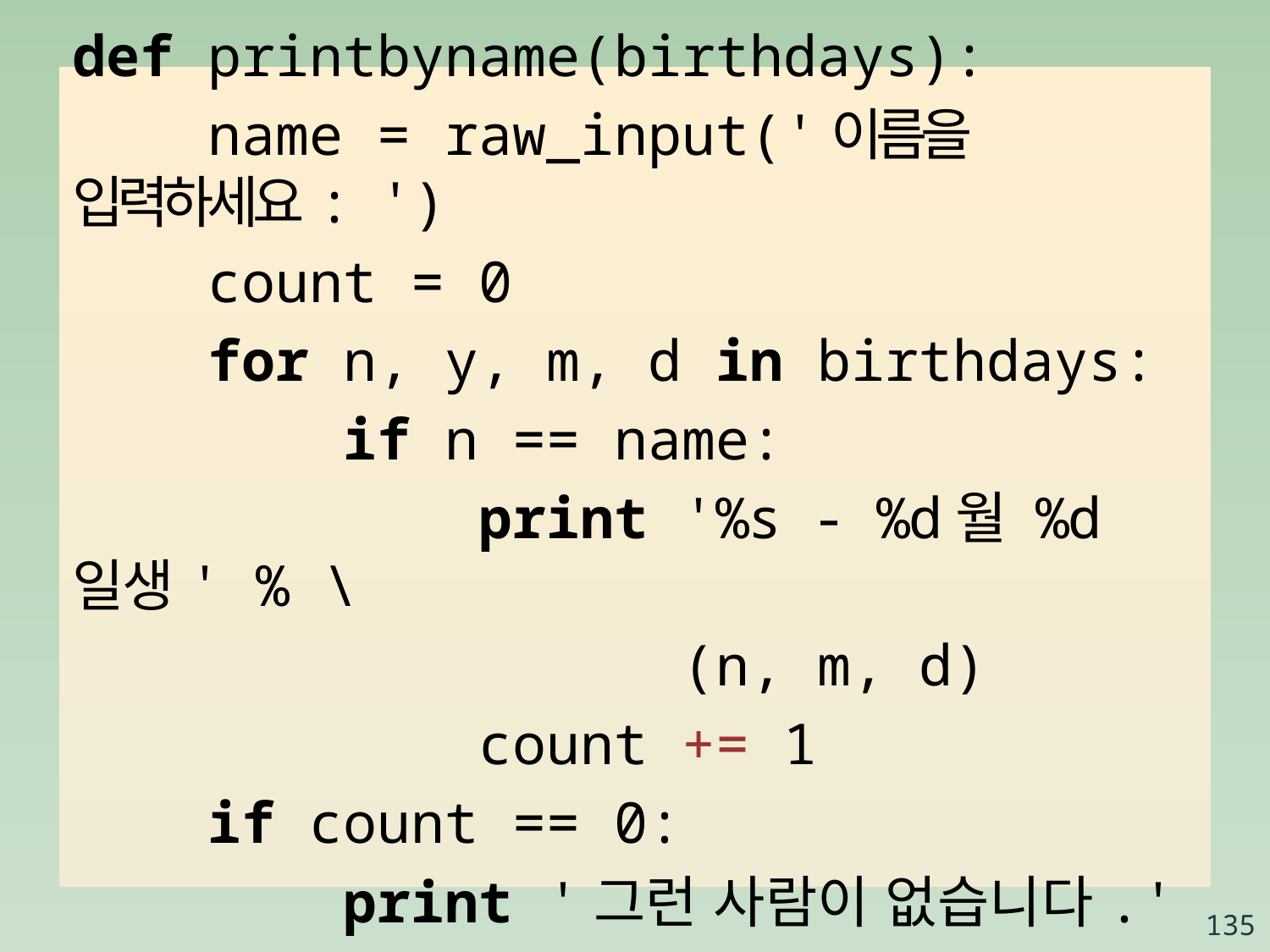

def printbyname(birthdays):
    name = raw_input('이름을 입력하세요: ')
    count = 0
    for n, y, m, d in birthdays:
        if n == name:
            print '%s - %d월 %d일생' % \
                  (n, m, d)
            count += 1
    if count == 0:
        print '그런 사람이 없습니다.'
135